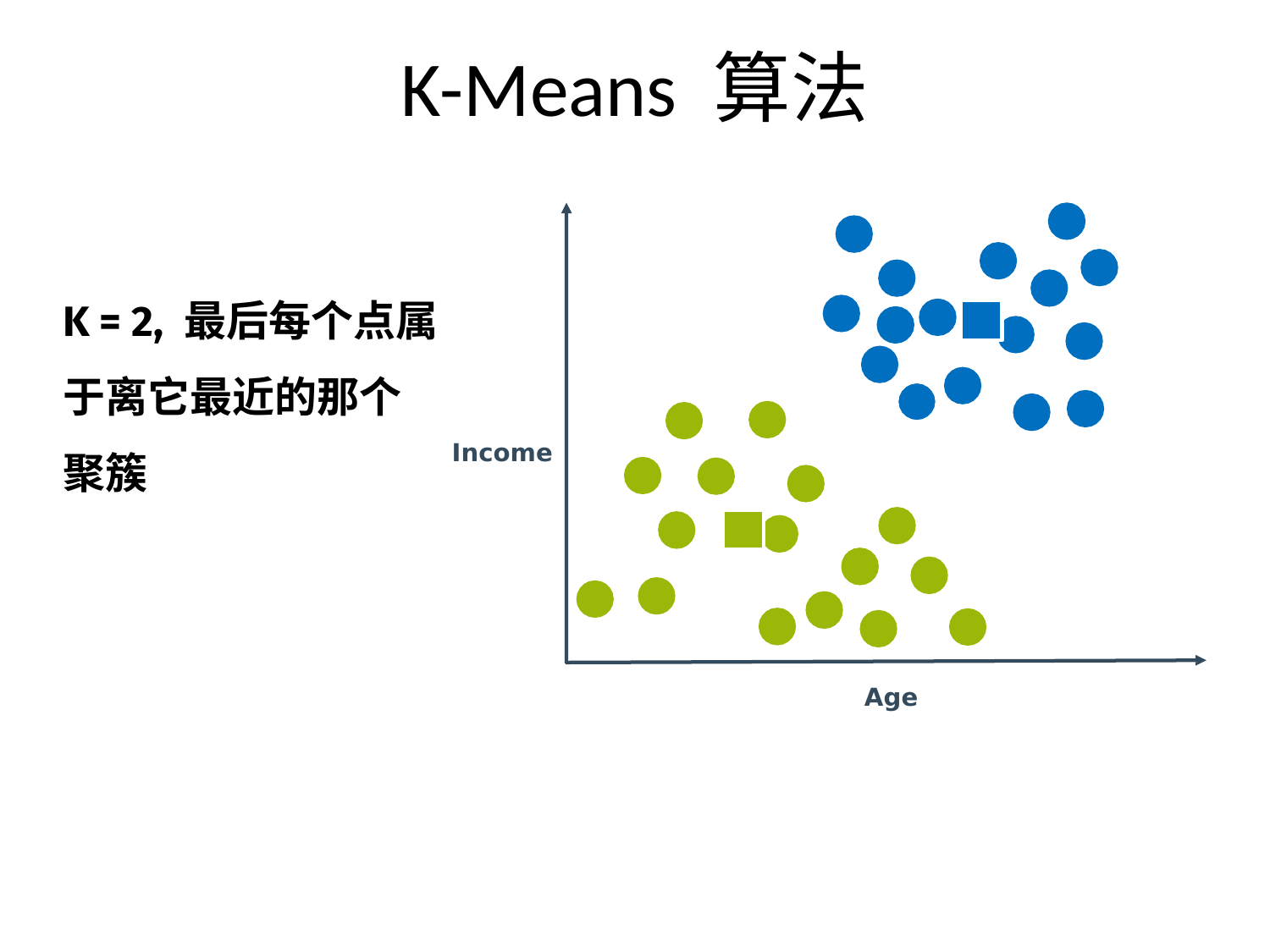

# K-Means 算法

K = 2, 最后每个点属于离它最近的那个聚簇

Income

Age